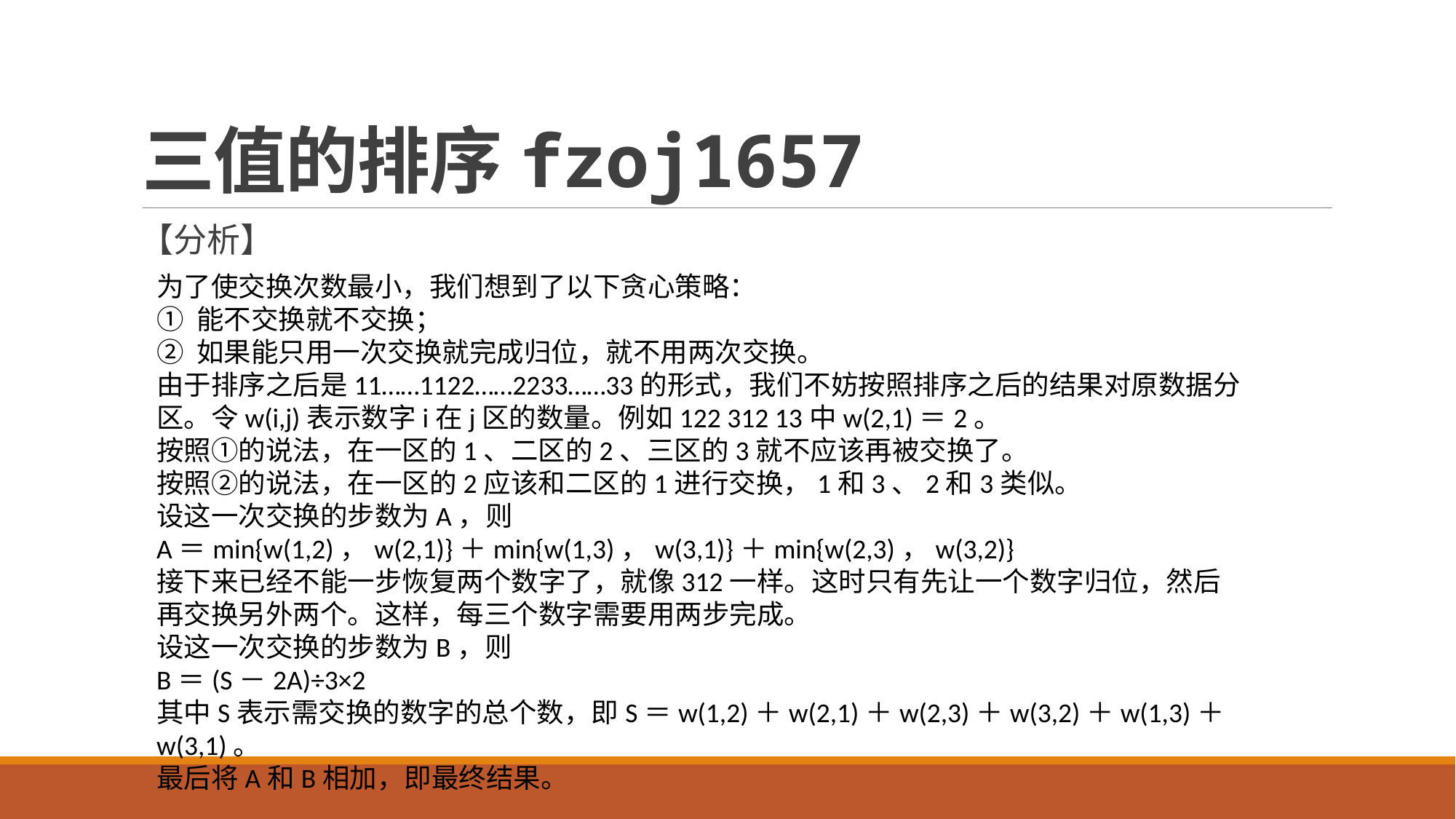

# 三值的排序fzoj1657
【分析】
为了使交换次数最小，我们想到了以下贪心策略：
① 能不交换就不交换；
② 如果能只用一次交换就完成归位，就不用两次交换。
由于排序之后是11……1122……2233……33的形式，我们不妨按照排序之后的结果对原数据分区。令w(i,j)表示数字i在j区的数量。例如122 312 13中w(2,1)＝2。
按照①的说法，在一区的1、二区的2、三区的3就不应该再被交换了。
按照②的说法，在一区的2应该和二区的1进行交换，1和3、2和3类似。
设这一次交换的步数为A，则
A＝min{w(1,2)，w(2,1)}＋min{w(1,3)，w(3,1)}＋min{w(2,3)，w(3,2)}
接下来已经不能一步恢复两个数字了，就像312一样。这时只有先让一个数字归位，然后再交换另外两个。这样，每三个数字需要用两步完成。
设这一次交换的步数为B，则
B＝(S－2A)÷3×2
其中S表示需交换的数字的总个数，即S＝w(1,2)＋w(2,1)＋w(2,3)＋w(3,2)＋w(1,3)＋w(3,1)。
最后将A和B相加，即最终结果。